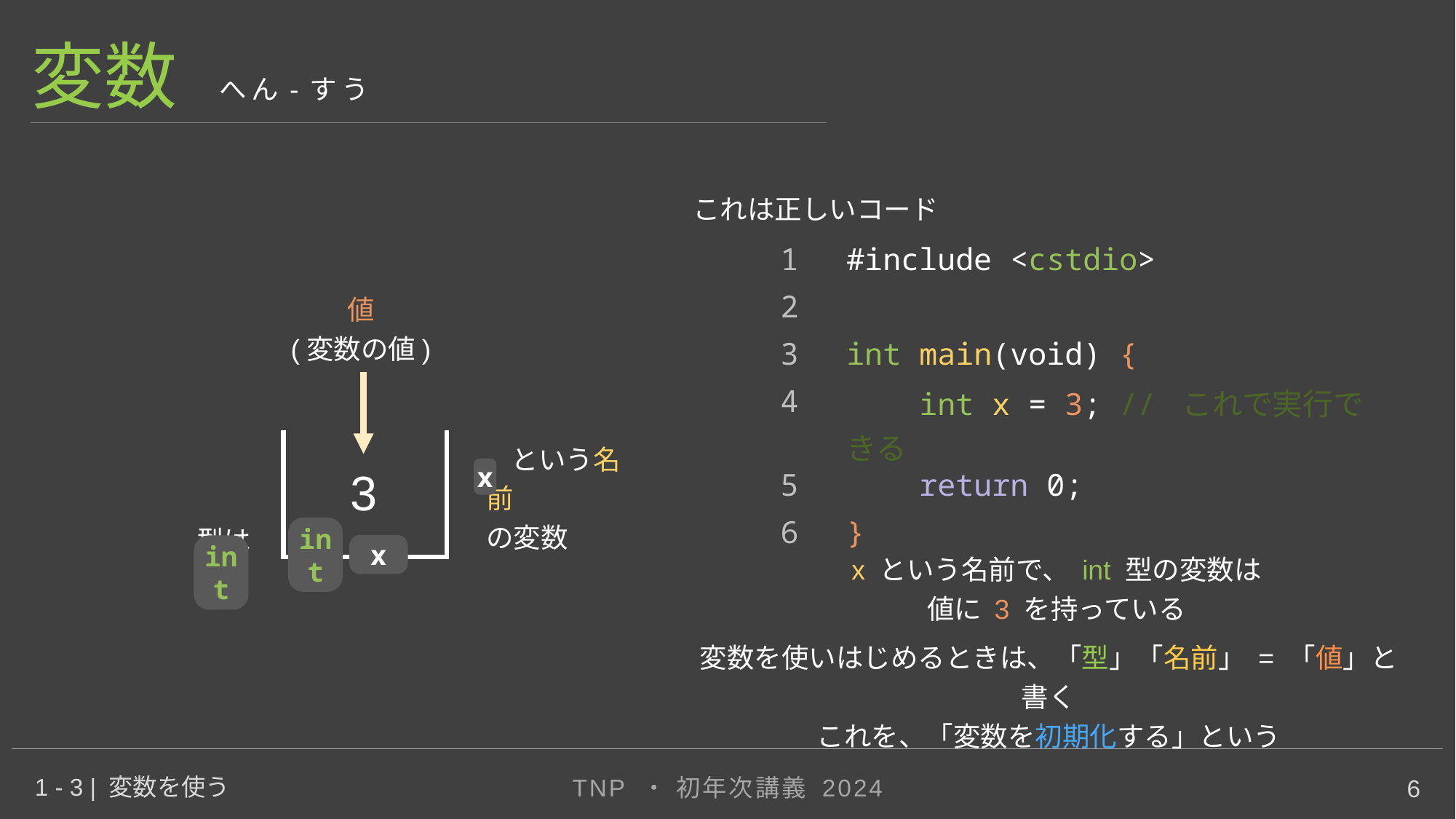

変数
へん-すう
これは正しいコード
| 1 |  | #include <cstdio> |
| --- | --- | --- |
| 2 |  |  |
| 3 |  | int main(void) { |
| 4 |  | int x = 3; // これで実行できる |
| 5 |  | return 0; |
| 6 |  | } |
値
(変数の値)
   という名前
の変数
3
x
型は
int
x
int
x という名前で、 int 型の変数は
値に 3 を持っている
int
変数を使いはじめるときは、「型」「名前」 = 「値」と書く
これを、「変数を初期化する」という
6
1 - 3 | 変数を使う